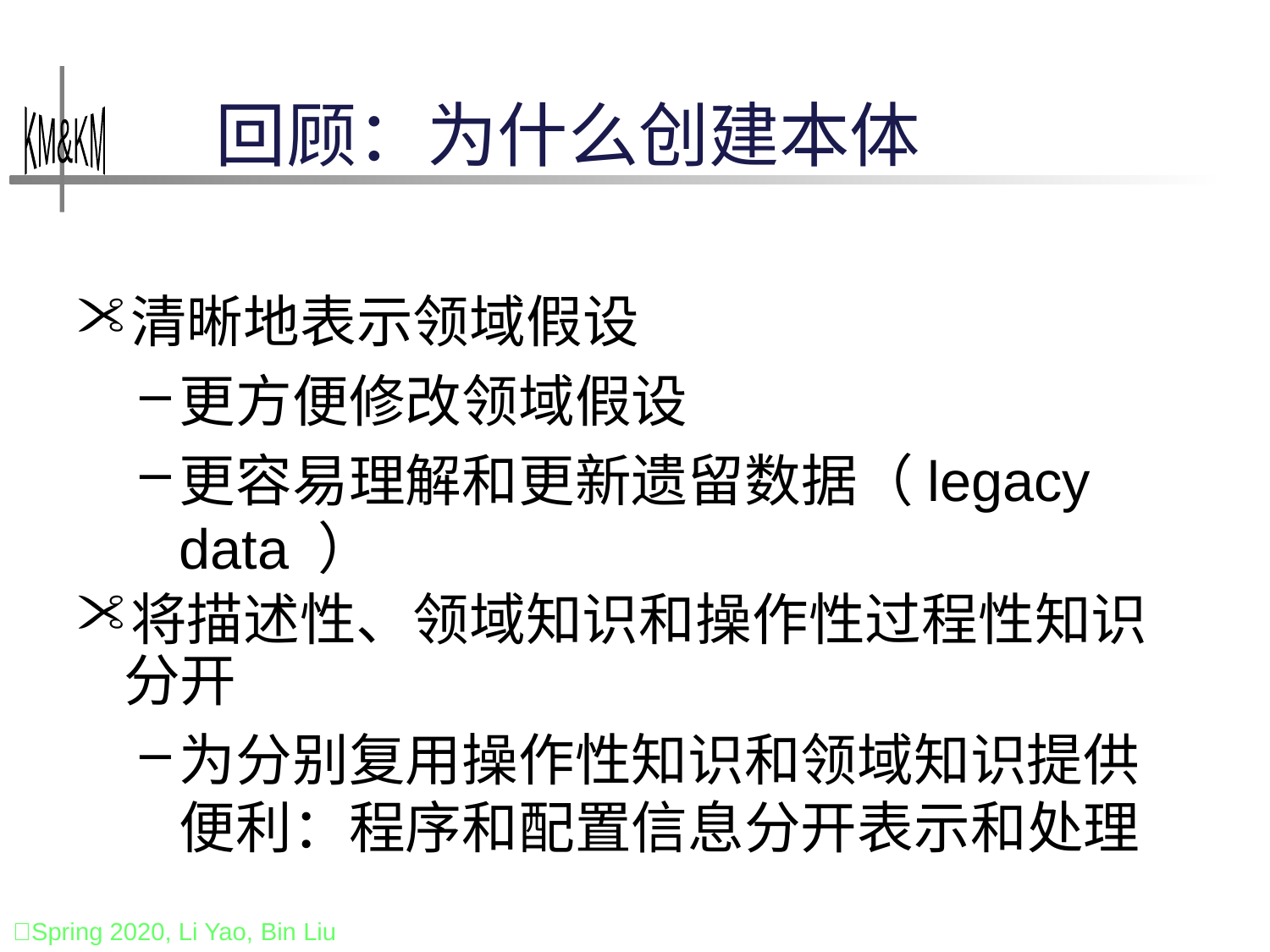

# 回顾：为什么创建本体
清晰地表示领域假设
更方便修改领域假设
更容易理解和更新遗留数据（legacy data ）
将描述性、领域知识和操作性过程性知识分开
为分别复用操作性知识和领域知识提供便利：程序和配置信息分开表示和处理